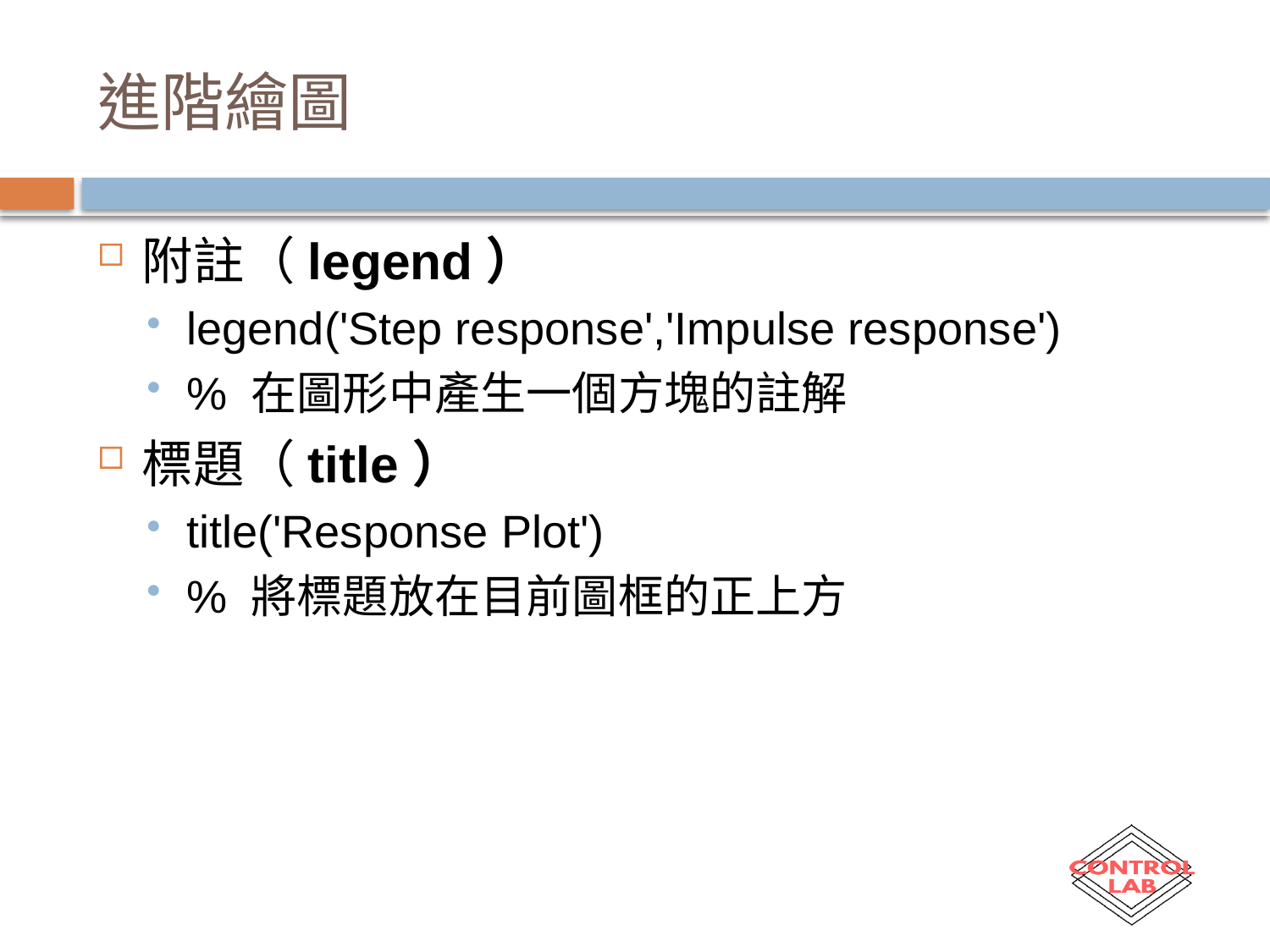

# 進階繪圖
附註（legend）
legend('Step response','Impulse response')
% 在圖形中產生一個方塊的註解
標題（title）
title('Response Plot')
% 將標題放在目前圖框的正上方